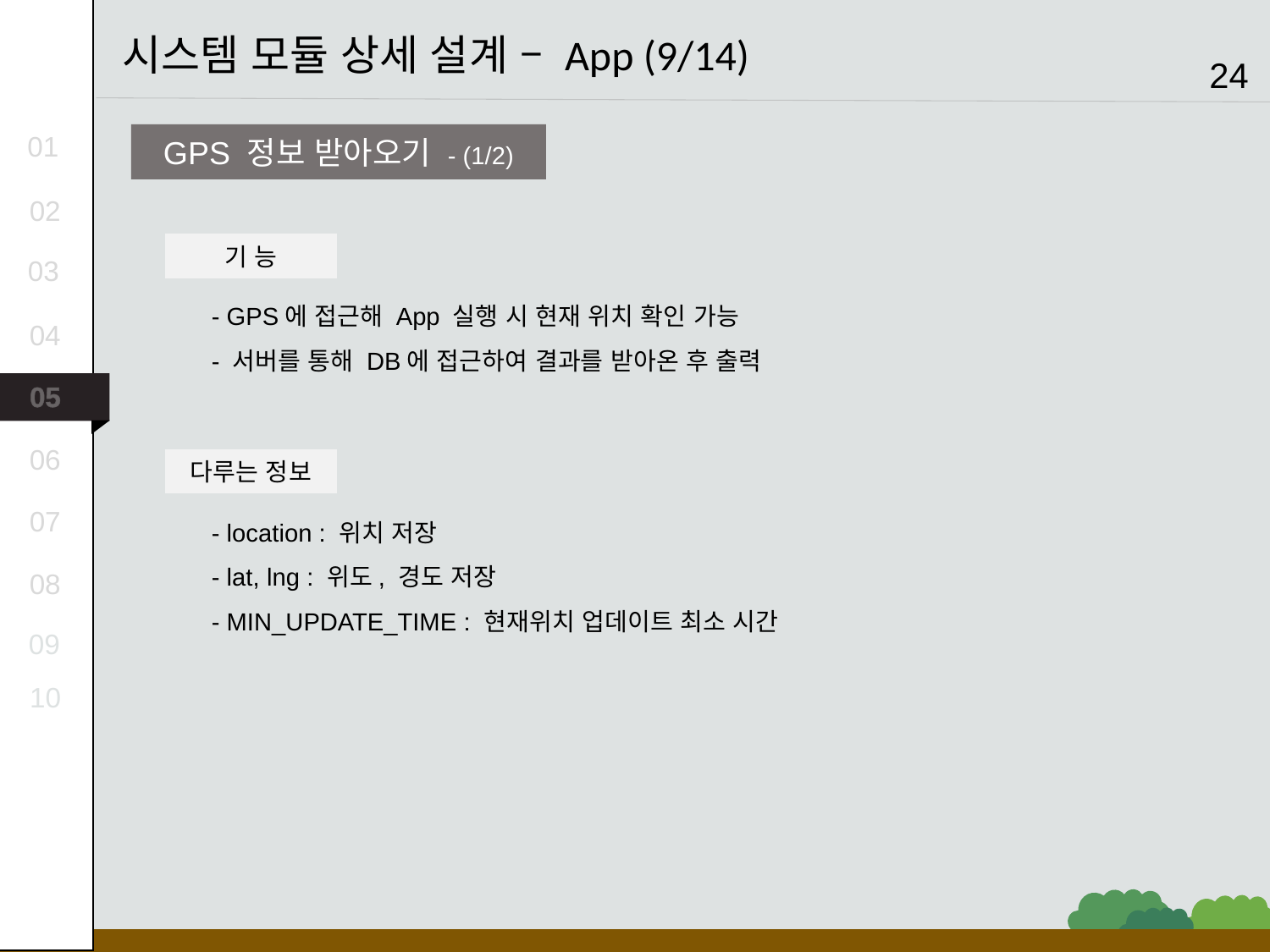

시스템 모듈 상세 설계 – App (9/14)

24
01
GPS 정보 받아오기 - (1/2)
02
기 능
03
- GPS에 접근해 App 실행 시 현재 위치 확인 가능
- 서버를 통해 DB에 접근하여 결과를 받아온 후 출력

04
05

06
다루는 정보
- location : 위치 저장
- lat, lng : 위도, 경도 저장
- MIN_UPDATE_TIME : 현재위치 업데이트 최소 시간
07
08
09
10